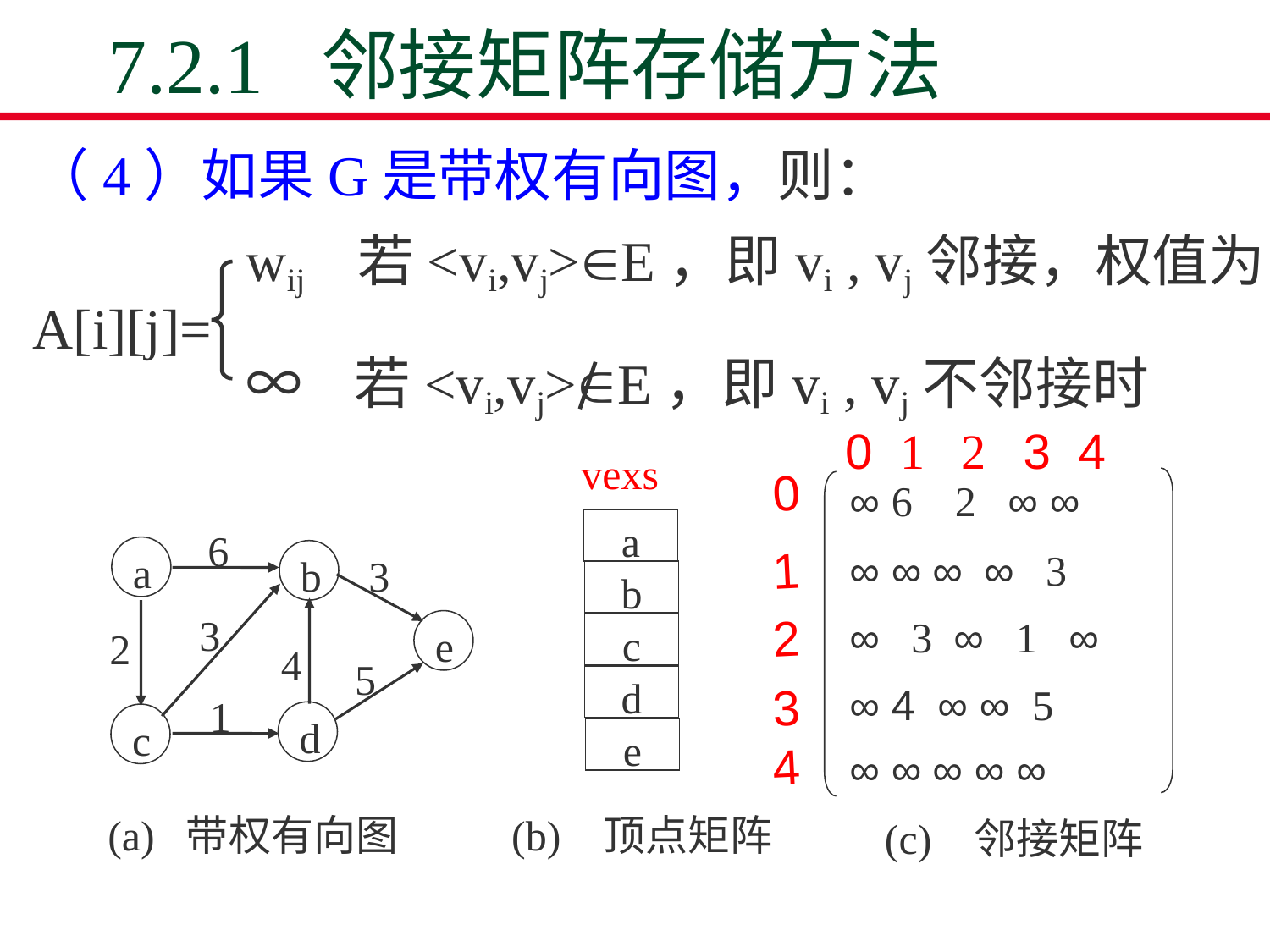

# 7.2.1  邻接矩阵存储方法
（4）如果G是带权有向图，则：
wij    若<vi,vj>∈E，即vi , vj邻接，权值为wij

A[i][j]=
∞   若<vi,vj>∈E，即vi , vj不邻接时

0  1   2   3  4
vexs
a
b
c
d
e
(b)   顶点矩阵
∞ 6    2   ∞ ∞

∞ ∞ ∞  ∞   3
∞   3  ∞   1   ∞
∞ 4  ∞ ∞  5
∞ ∞ ∞ ∞ ∞
(c)   邻接矩阵
6
a
b
3

3
e
2
4
5

1
d
c

(a)  带权有向图
0
1
2
3
4